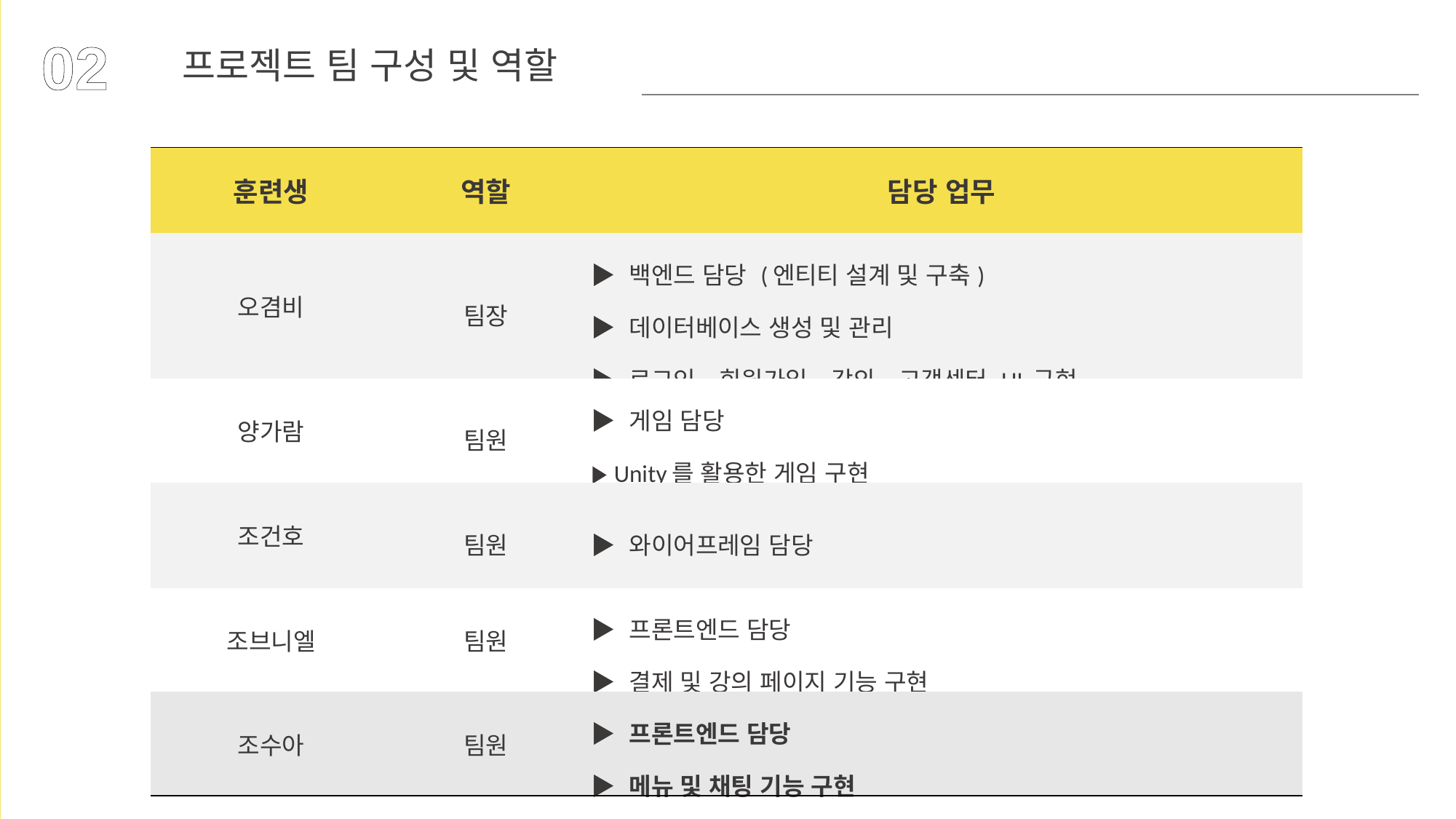

02
프로젝트 팀 구성 및 역할
| 훈련생 | 역할 | 담당 업무 |
| --- | --- | --- |
| 오겸비 | 팀장 | ▶ 백엔드 담당 (엔티티 설계 및 구축) ▶ 데이터베이스 생성 및 관리 ▶ 로그인, 회원가입, 강의, 고객센터 UI 구현 |
| 양가람 | 팀원 | ▶ 게임 담당 ▶ Unity를 활용한 게임 구현 |
| 조건호 | 팀원 | ▶ 와이어프레임 담당 |
| 조브니엘 | 팀원 | ▶ 프론트엔드 담당 ▶ 결제 및 강의 페이지 기능 구현 |
| 조수아 | 팀원 | ▶ 프론트엔드 담당 ▶ 메뉴 및 채팅 기능 구현 |